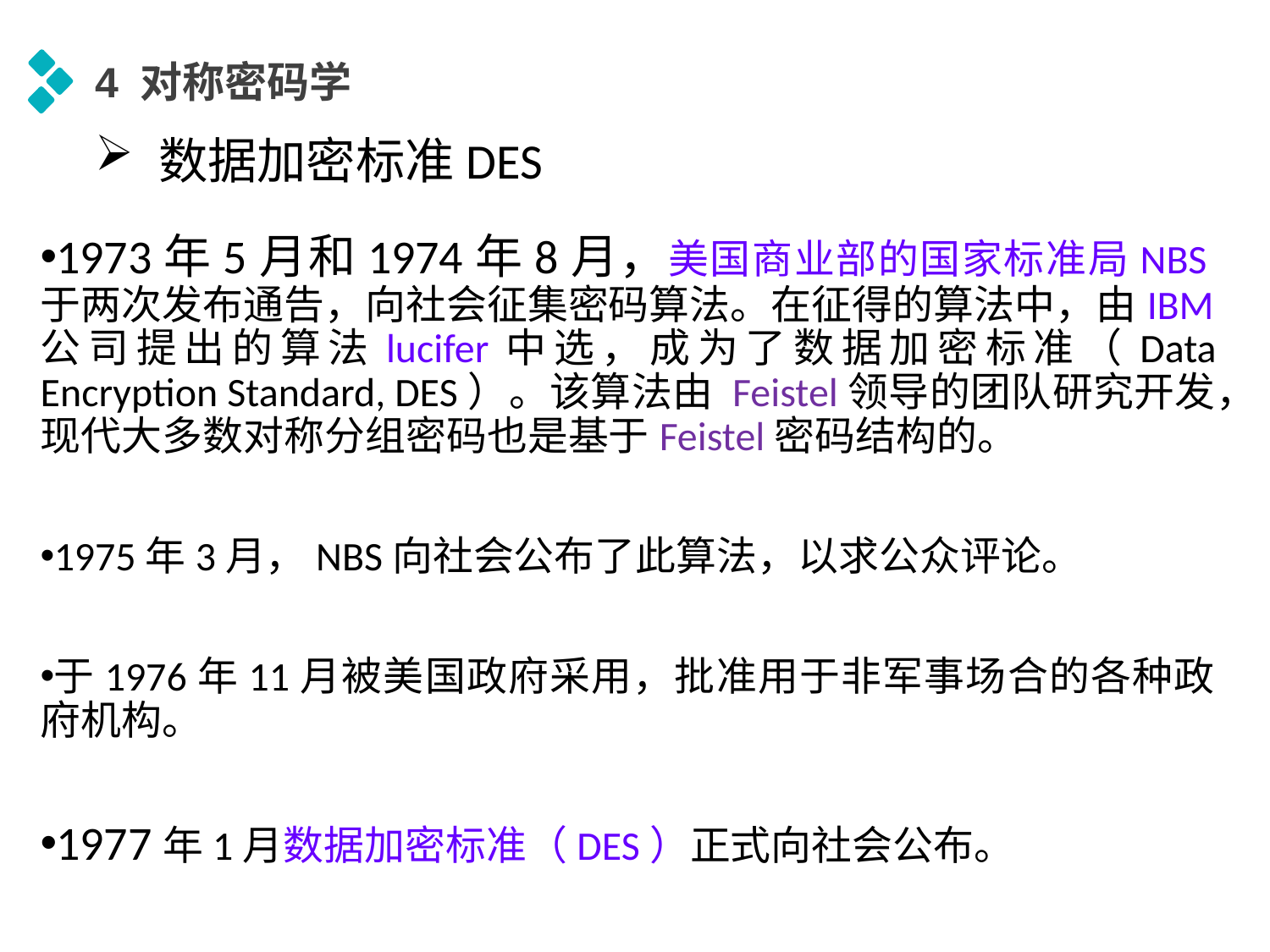

4 对称密码学

数据加密标准DES
1973年5月和1974年8月，美国商业部的国家标准局NBS于两次发布通告，向社会征集密码算法。在征得的算法中，由IBM公司提出的算法lucifer中选，成为了数据加密标准（Data Encryption Standard, DES）。该算法由 Feistel领导的团队研究开发，现代大多数对称分组密码也是基于Feistel密码结构的。

1975年3月，NBS向社会公布了此算法，以求公众评论。

于1976年11月被美国政府采用，批准用于非军事场合的各种政府机构。

1977年1月数据加密标准（DES）正式向社会公布。